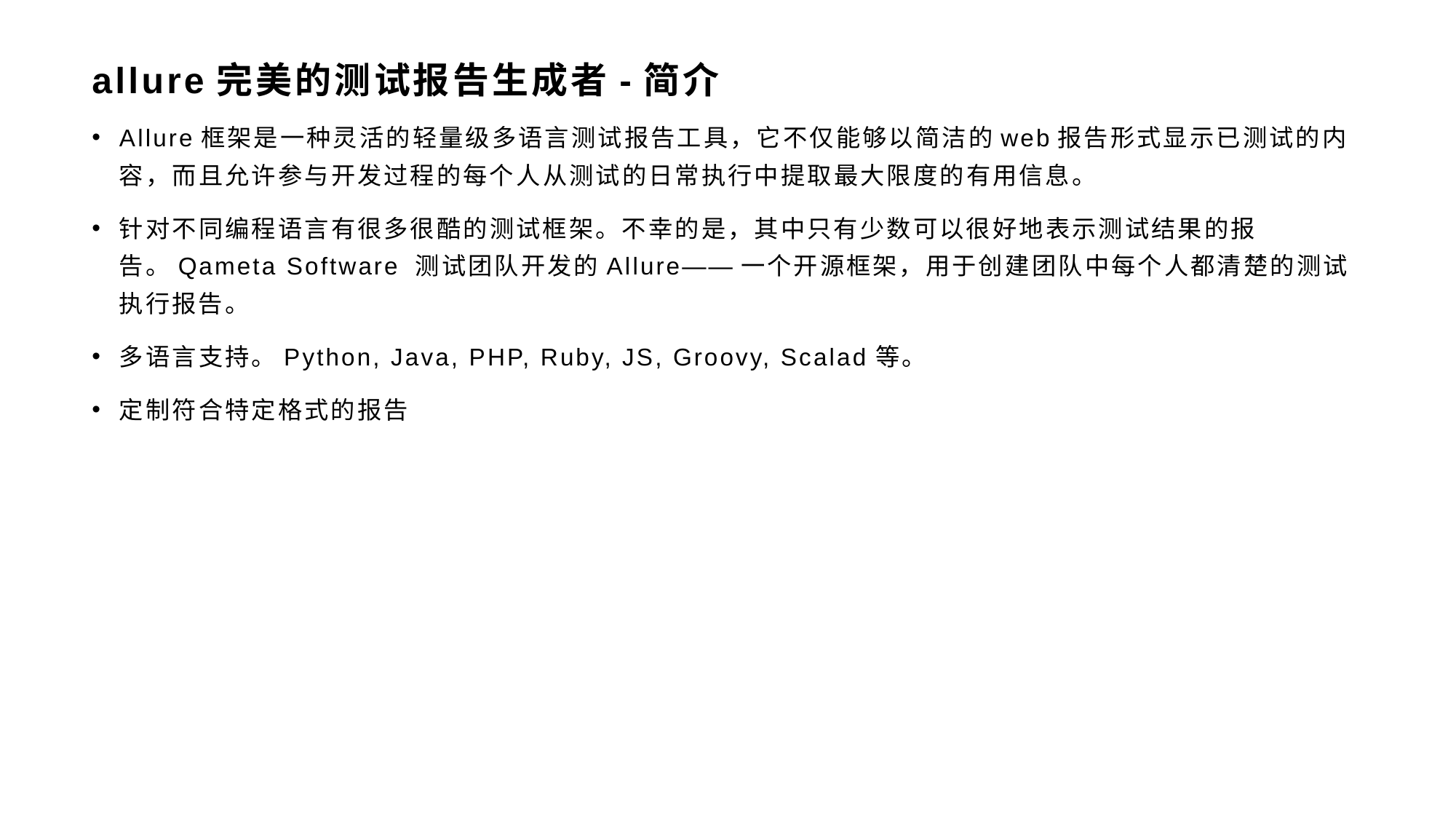

# allure完美的测试报告生成者-简介
Allure框架是一种灵活的轻量级多语言测试报告工具，它不仅能够以简洁的web报告形式显示已测试的内容，而且允许参与开发过程的每个人从测试的日常执行中提取最大限度的有用信息。
针对不同编程语言有很多很酷的测试框架。不幸的是，其中只有少数可以很好地表示测试结果的报告。Qameta Software 测试团队开发的Allure——一个开源框架，用于创建团队中每个人都清楚的测试执行报告。
多语言支持。Python, Java, PHP, Ruby, JS, Groovy, Scalad等。
定制符合特定格式的报告